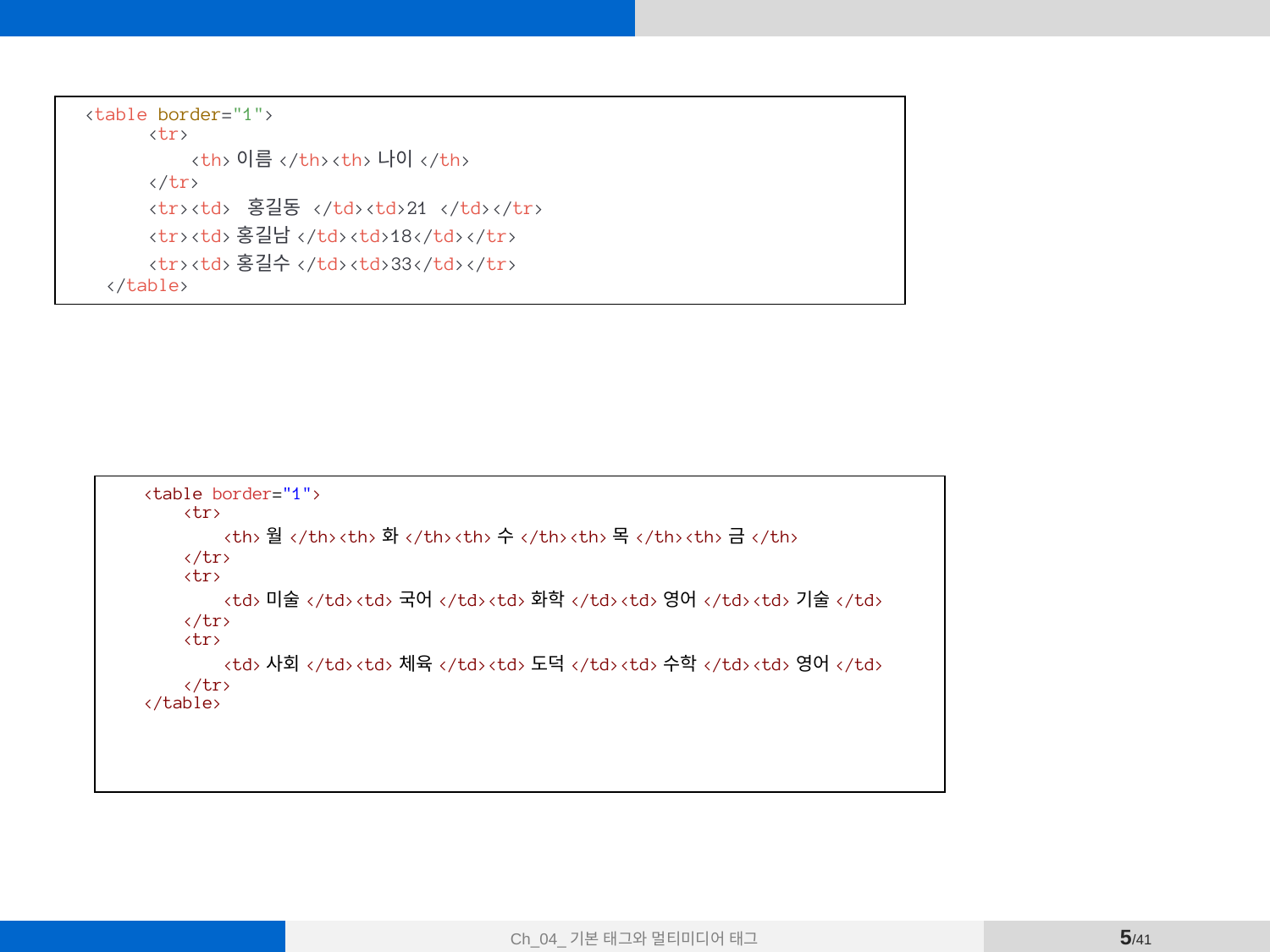

| <table border="1">         <tr>             <th>이름</th><th>나이</th>         </tr>         <tr><td> 홍길동 </td><td>21 </td></tr>         <tr><td>홍길남</td><td>18</td></tr>         <tr><td>홍길수</td><td>33</td></tr>     </table> |
| --- |

| <table border="1">         <tr>             <th>월</th><th>화</th><th>수</th><th>목</th><th>금</th>         </tr>             <tr>             <td>미술</td><td>국어</td><td>화학</td><td>영어</td><td>기술</td>         </tr>         <tr>             <td>사회</td><td>체육</td><td>도덕</td><td>수학</td><td>영어</td>         </tr>         </table> |
| --- |